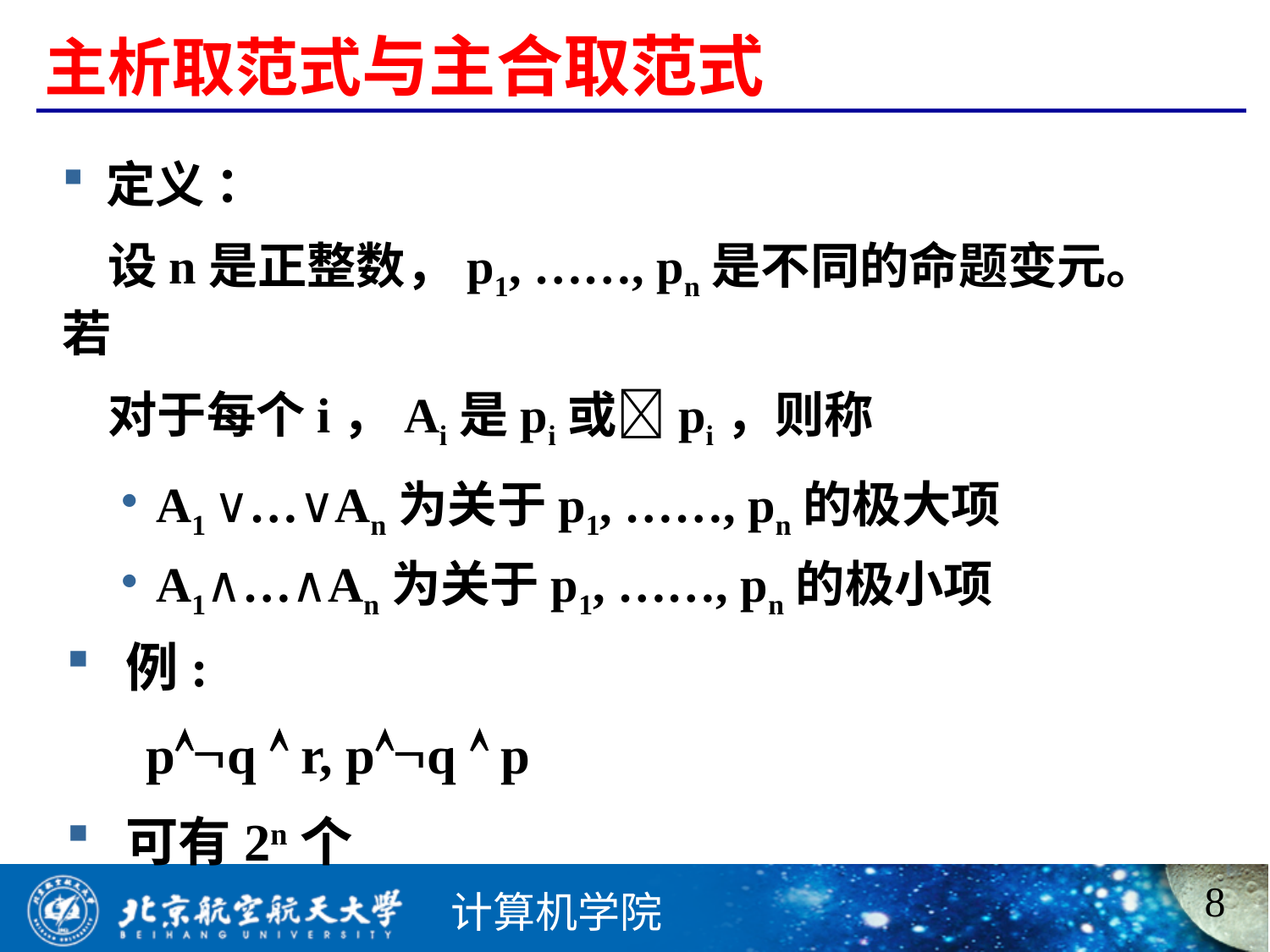

# 主析取范式与主合取范式
定义 ：
   设n是正整数，p1, ……, pn是不同的命题变元。若
   对于每个i，Ai是pi或¬pi，则称
A1 ∨…∨An为关于p1, ……, pn的极大项
A1∧…∧An为关于p1, ……, pn的极小项
 例:
      p∧¬q ∧ r, p∧¬q ∧ p
 可有2n个